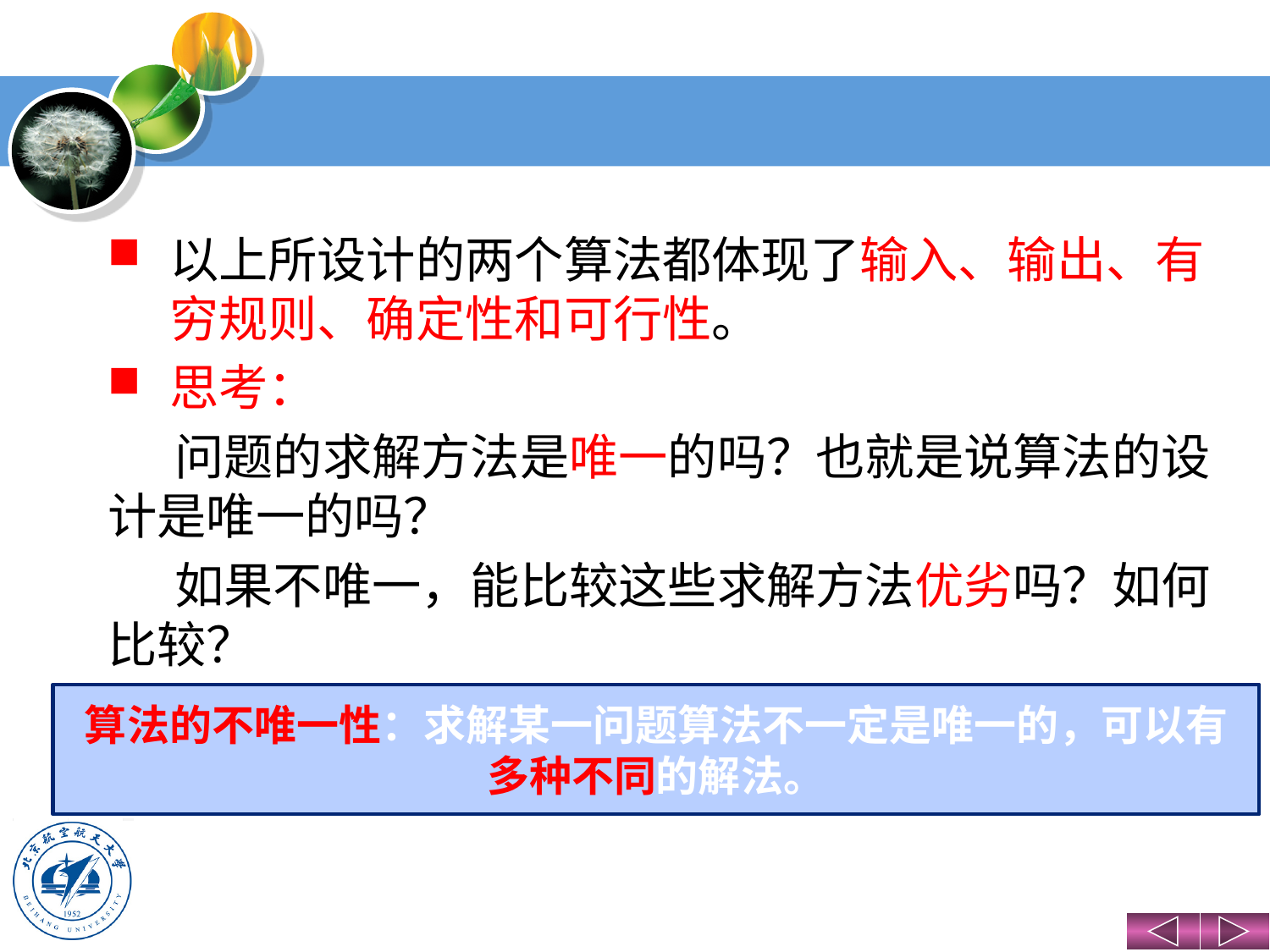

#
以上所设计的两个算法都体现了输入、输出、有穷规则、确定性和可行性。
思考：
     问题的求解方法是唯一的吗？也就是说算法的设计是唯一的吗？
     如果不唯一，能比较这些求解方法优劣吗？如何比较？

算法的不唯一性：求解某一问题算法不一定是唯一的，可以有多种不同的解法。